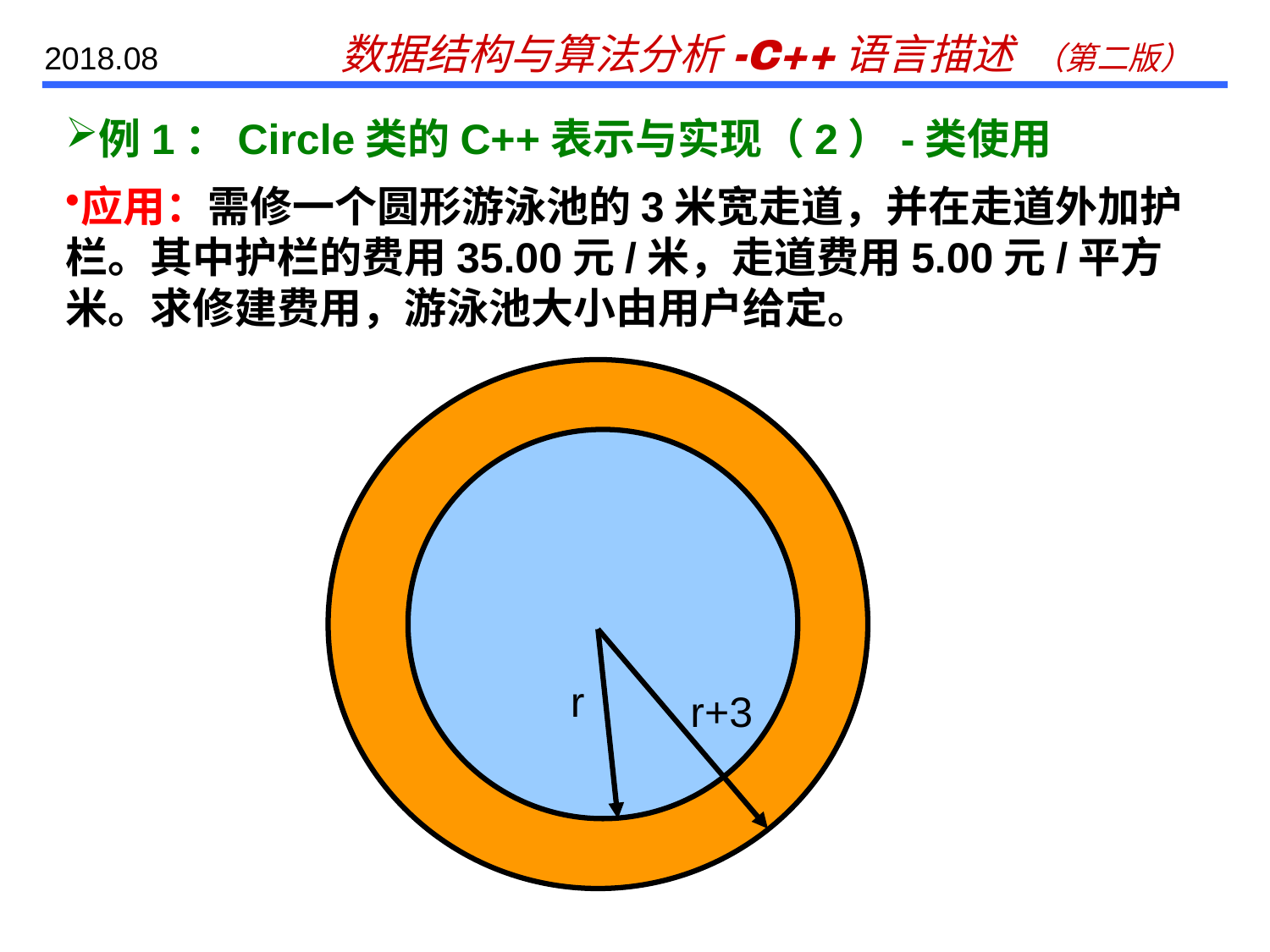

例1：Circle类的C++表示与实现（2）-类使用
应用：需修一个圆形游泳池的3米宽走道，并在走道外加护栏。其中护栏的费用35.00元/米，走道费用5.00元/平方米。求修建费用，游泳池大小由用户给定。

r
r+3